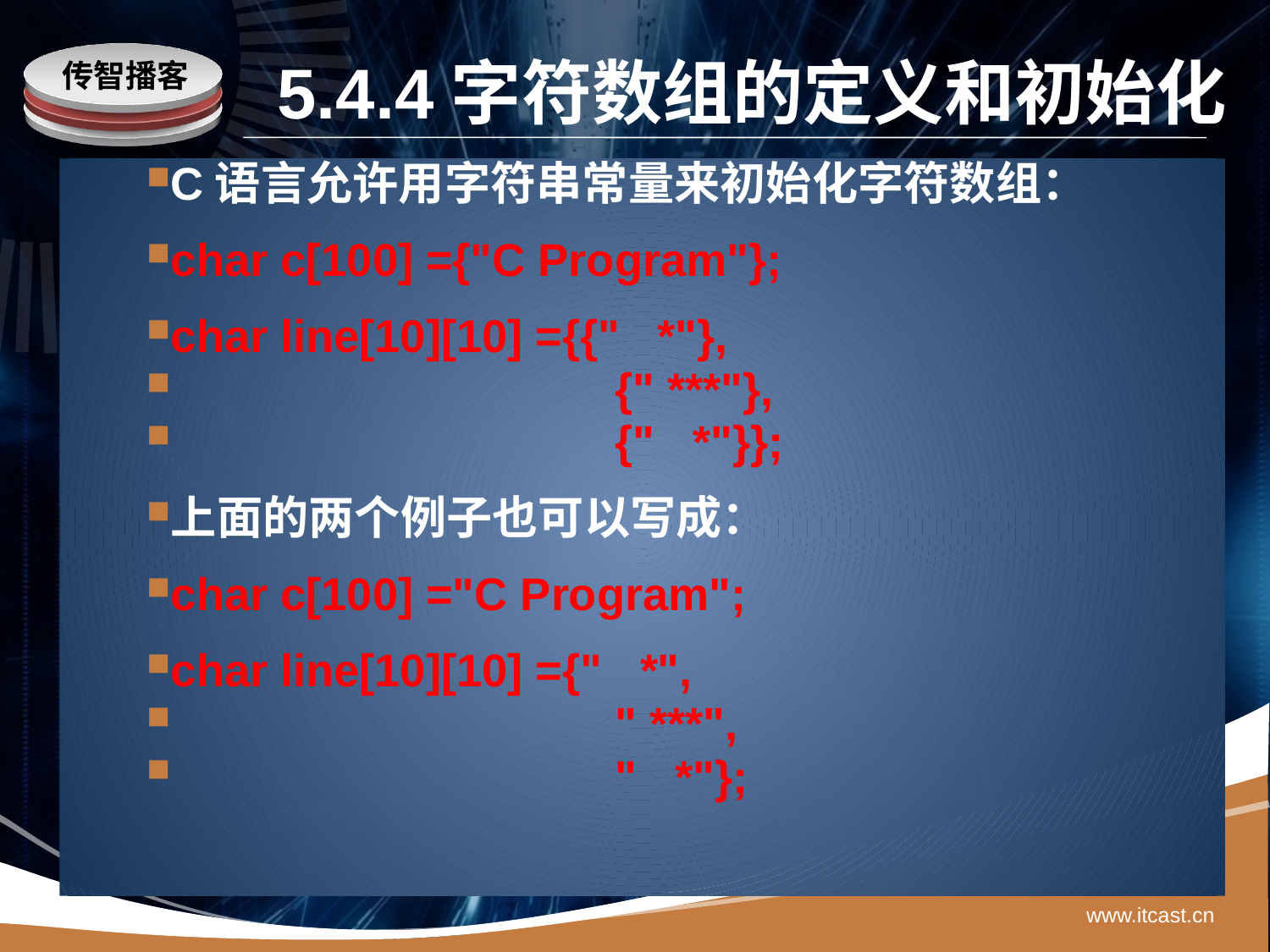

# 5.4.4字符数组的定义和初始化
C语言允许用字符串常量来初始化字符数组：
char c[100] ={"C Program"};
char line[10][10] ={{"   *"},
                                   {" ***"},
                                   {"   *"}};
上面的两个例子也可以写成：
char c[100] ="C Program";
char line[10][10] ={"   *",
                                   " ***",
                                   "   *"};
www.itcast.cn